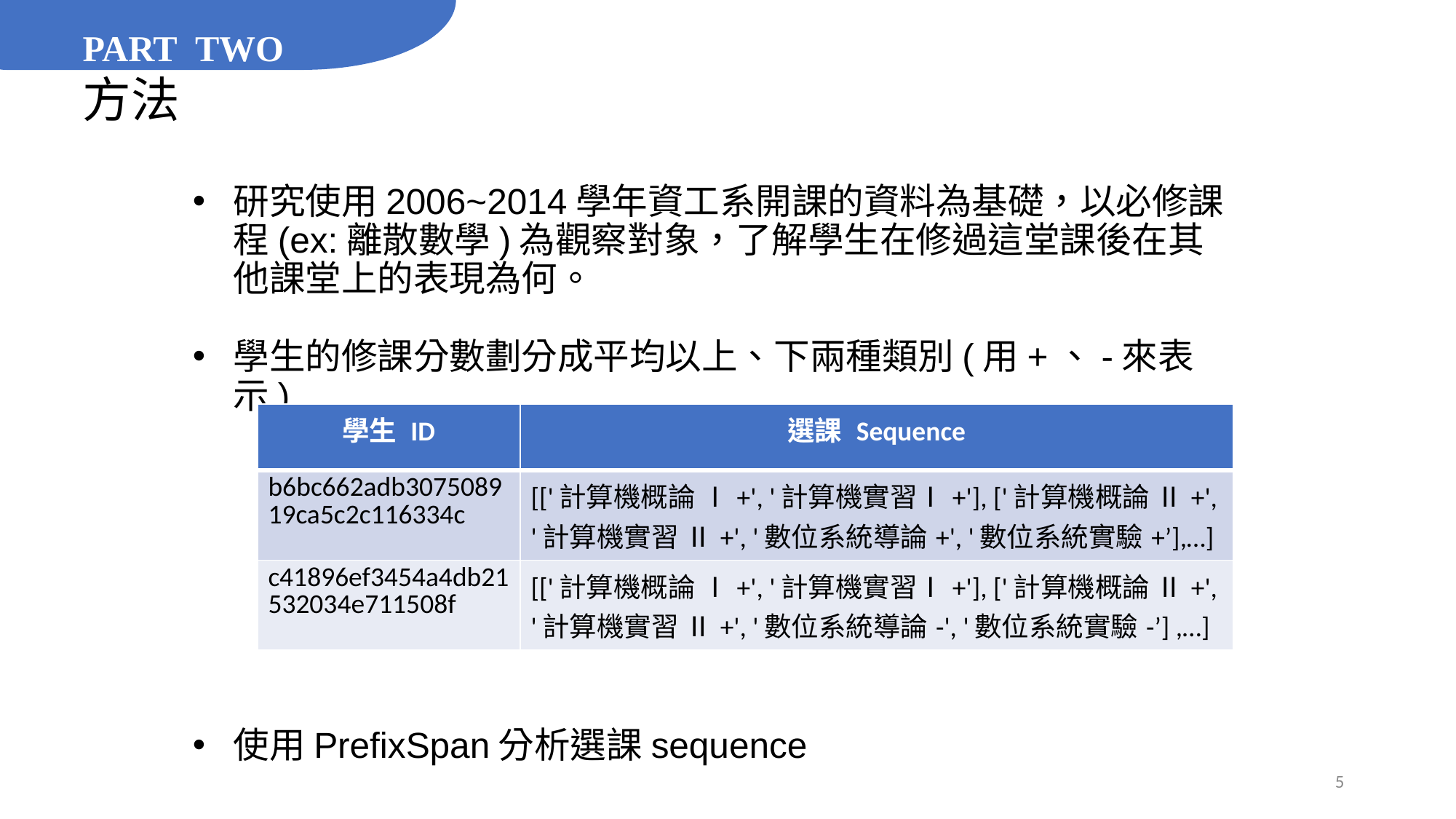

PART  TWO
方法

研究使用2006~2014學年資工系開課的資料為基礎，以必修課程(ex:離散數學)為觀察對象，了解學生在修過這堂課後在其他課堂上的表現為何。

學生的修課分數劃分成平均以上、下兩種類別(用+、-來表示)

使用PrefixSpan分析選課sequence

| 學生 ID | 選課 Sequence |
| --- | --- |
| b6bc662adb307508919ca5c2c116334c | [['計算機概論 Ⅰ+', '計算機實習Ⅰ+'], ['計算機概論 Ⅱ+', '計算機實習 Ⅱ+', '數位系統導論+', '數位系統實驗+’],…] |
| c41896ef3454a4db21532034e711508f | [['計算機概論 Ⅰ+', '計算機實習Ⅰ+'], ['計算機概論 Ⅱ+', '計算機實習 Ⅱ+', '數位系統導論-', '數位系統實驗-’] ,…] |
5